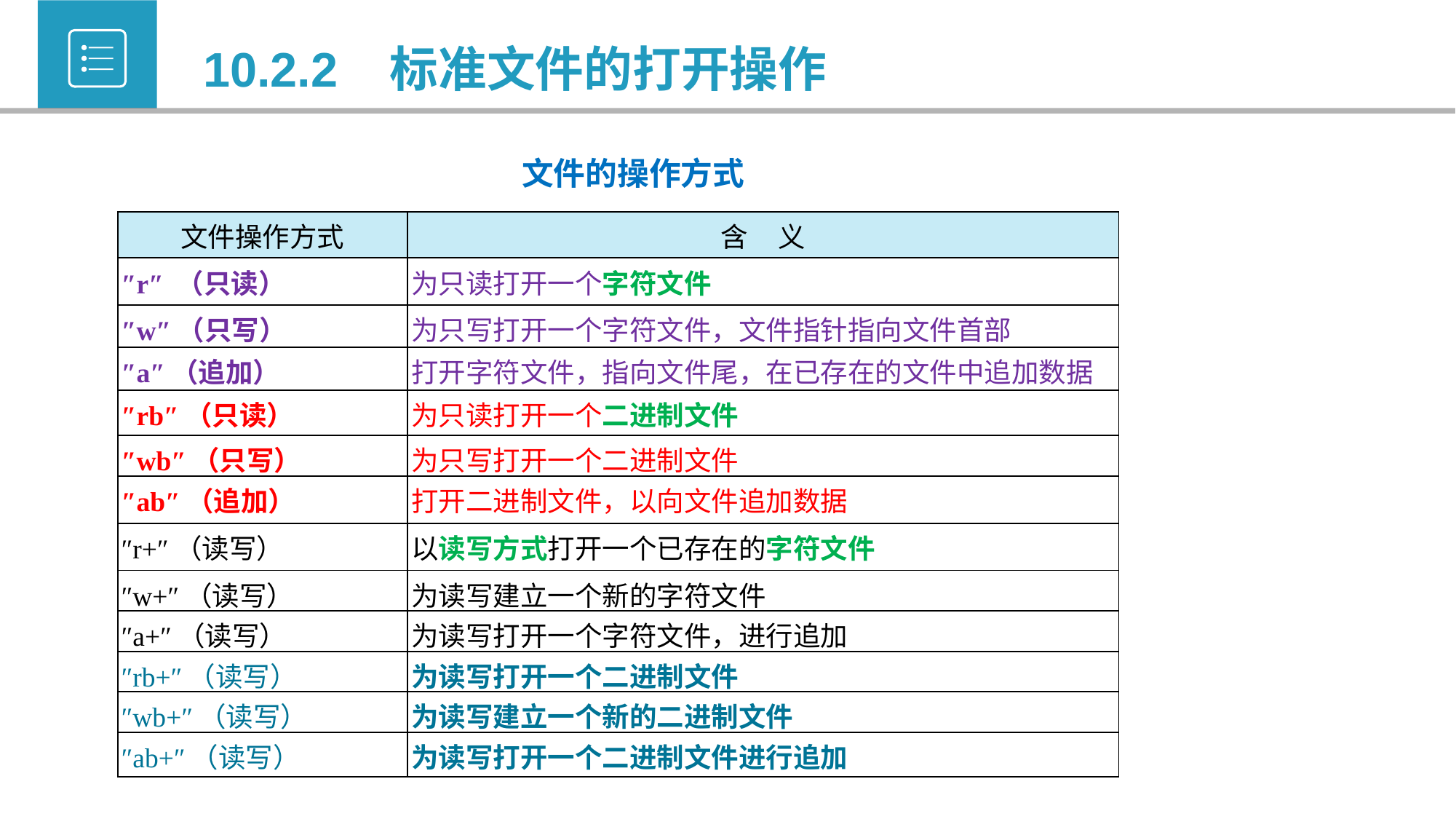

10.2.2   标准文件的打开操作
文件的操作方式
| 文件操作方式 | 含 义 |
| --- | --- |
| ″r″ （只读） | 为只读打开一个字符文件 |
| ″w″（只写） | 为只写打开一个字符文件，文件指针指向文件首部 |
| ″a″（追加） | 打开字符文件，指向文件尾，在已存在的文件中追加数据 |
| ″rb″（只读） | 为只读打开一个二进制文件 |
| ″wb″（只写） | 为只写打开一个二进制文件 |
| ″ab″（追加） | 打开二进制文件，以向文件追加数据 |
| ″r+″（读写） | 以读写方式打开一个已存在的字符文件 |
| ″w+″（读写） | 为读写建立一个新的字符文件 |
| ″a+″（读写） | 为读写打开一个字符文件，进行追加 |
| ″rb+″（读写） | 为读写打开一个二进制文件 |
| ″wb+″（读写） | 为读写建立一个新的二进制文件 |
| ″ab+″（读写） | 为读写打开一个二进制文件进行追加 |